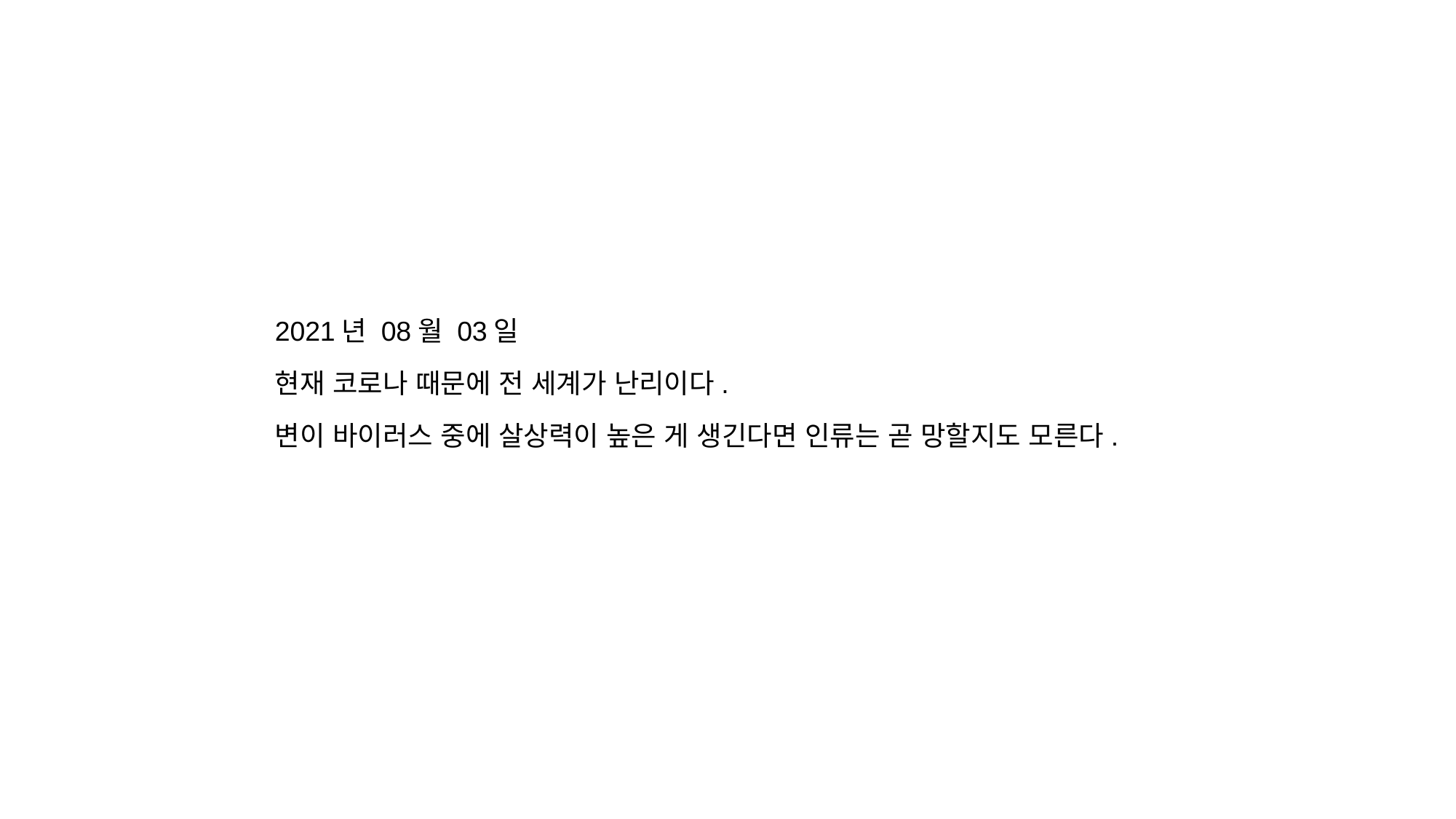

2021년 08월 03일
현재 코로나 때문에 전 세계가 난리이다.
변이 바이러스 중에 살상력이 높은 게 생긴다면 인류는 곧 망할지도 모른다.